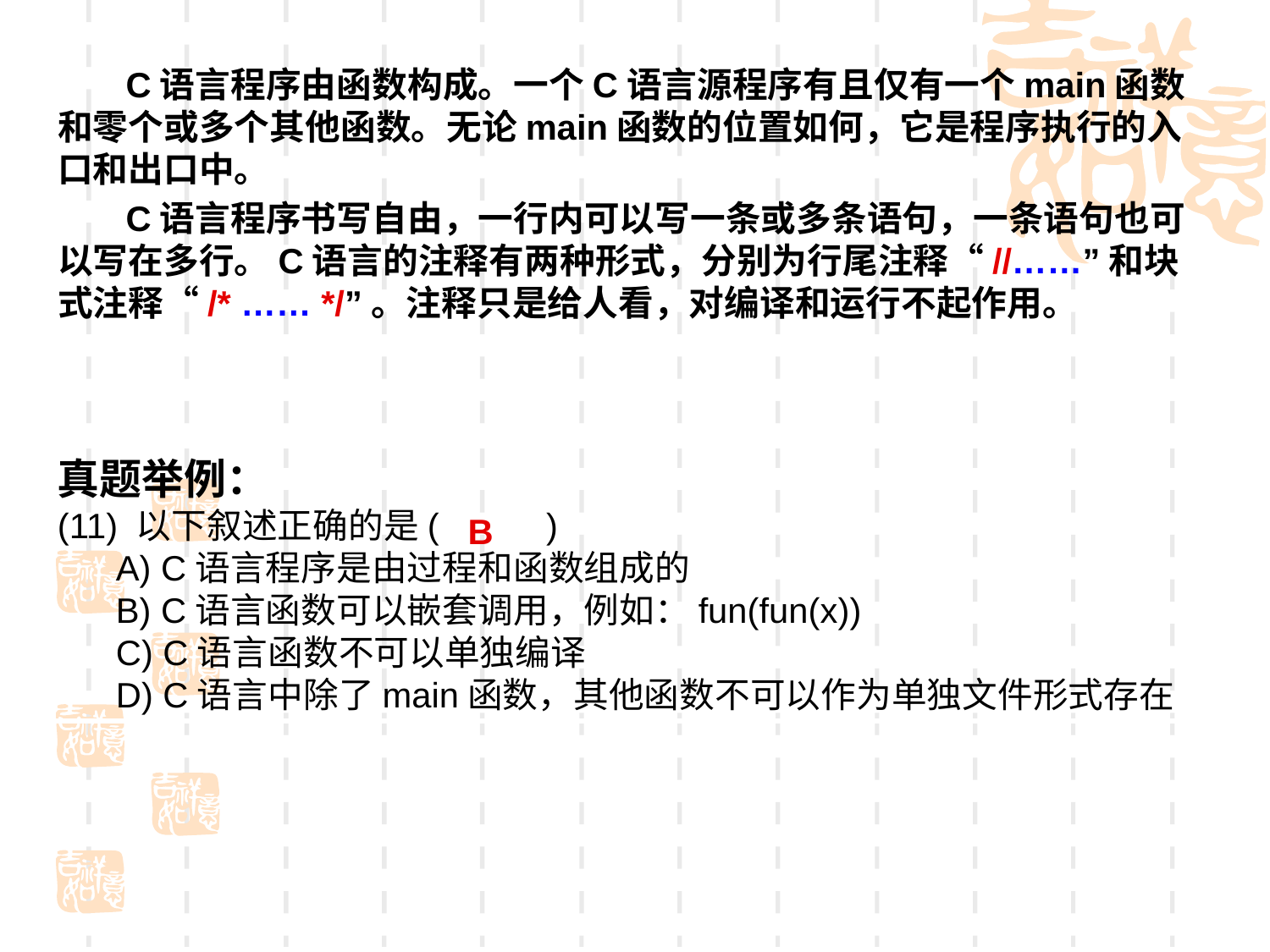

C语言程序由函数构成。一个C语言源程序有且仅有一个main函数和零个或多个其他函数。无论main函数的位置如何，它是程序执行的入口和出口中。
       C语言程序书写自由，一行内可以写一条或多条语句，一条语句也可以写在多行。C语言的注释有两种形式，分别为行尾注释“//……”和块式注释“/* …… */”。注释只是给人看，对编译和运行不起作用。

真题举例：
(11) 以下叙述正确的是(           )
      A) C语言程序是由过程和函数组成的
      B) C语言函数可以嵌套调用，例如：fun(fun(x))
      C) C语言函数不可以单独编译
      D) C语言中除了main函数，其他函数不可以作为单独文件形式存在
B